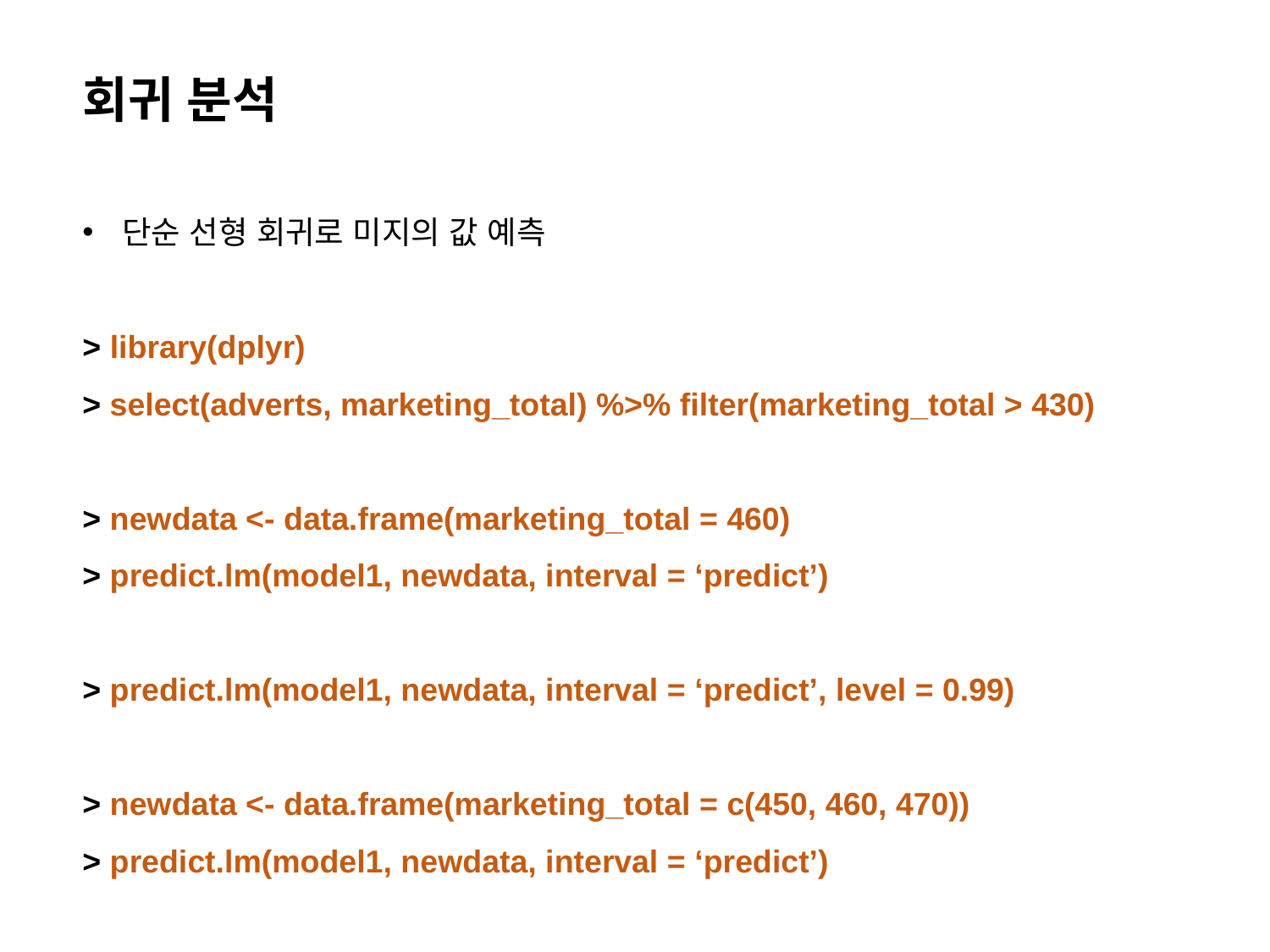

회귀 분석
단순 선형 회귀로 미지의 값 예측

> library(dplyr)
> select(adverts, marketing_total) %>% filter(marketing_total > 430)

> newdata <- data.frame(marketing_total = 460)
> predict.lm(model1, newdata, interval = ‘predict’)

> predict.lm(model1, newdata, interval = ‘predict’, level = 0.99)

> newdata <- data.frame(marketing_total = c(450, 460, 470))
> predict.lm(model1, newdata, interval = ‘predict’)